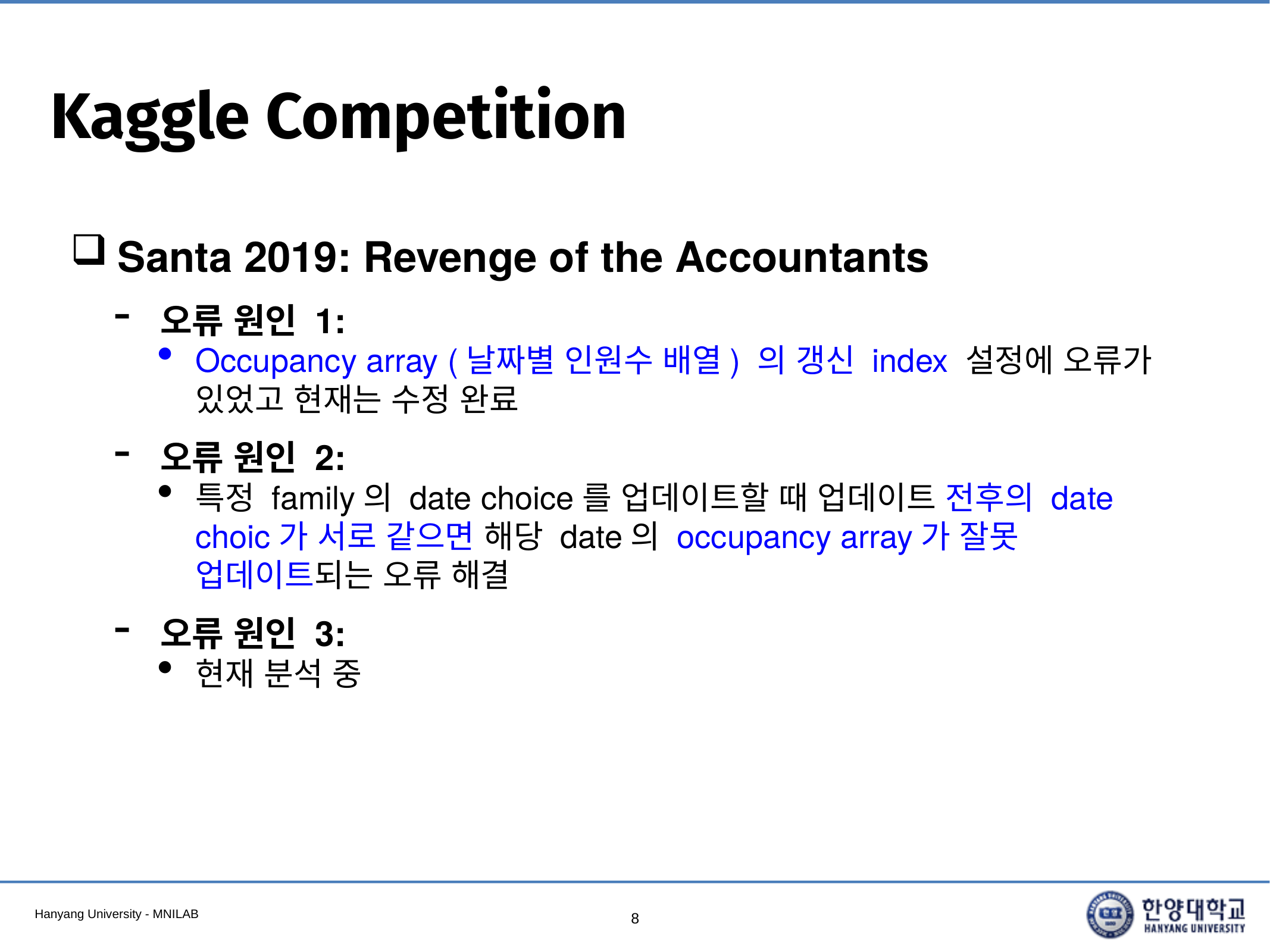

# Kaggle Competition
Santa 2019: Revenge of the Accountants
오류 원인 1:
Occupancy array (날짜별 인원수 배열) 의 갱신 index 설정에 오류가 있었고 현재는 수정 완료
오류 원인 2:
특정 family의 date choice를 업데이트할 때 업데이트 전후의 date choic가 서로 같으면 해당 date의 occupancy array가 잘못 업데이트되는 오류 해결
오류 원인 3:
현재 분석 중
8